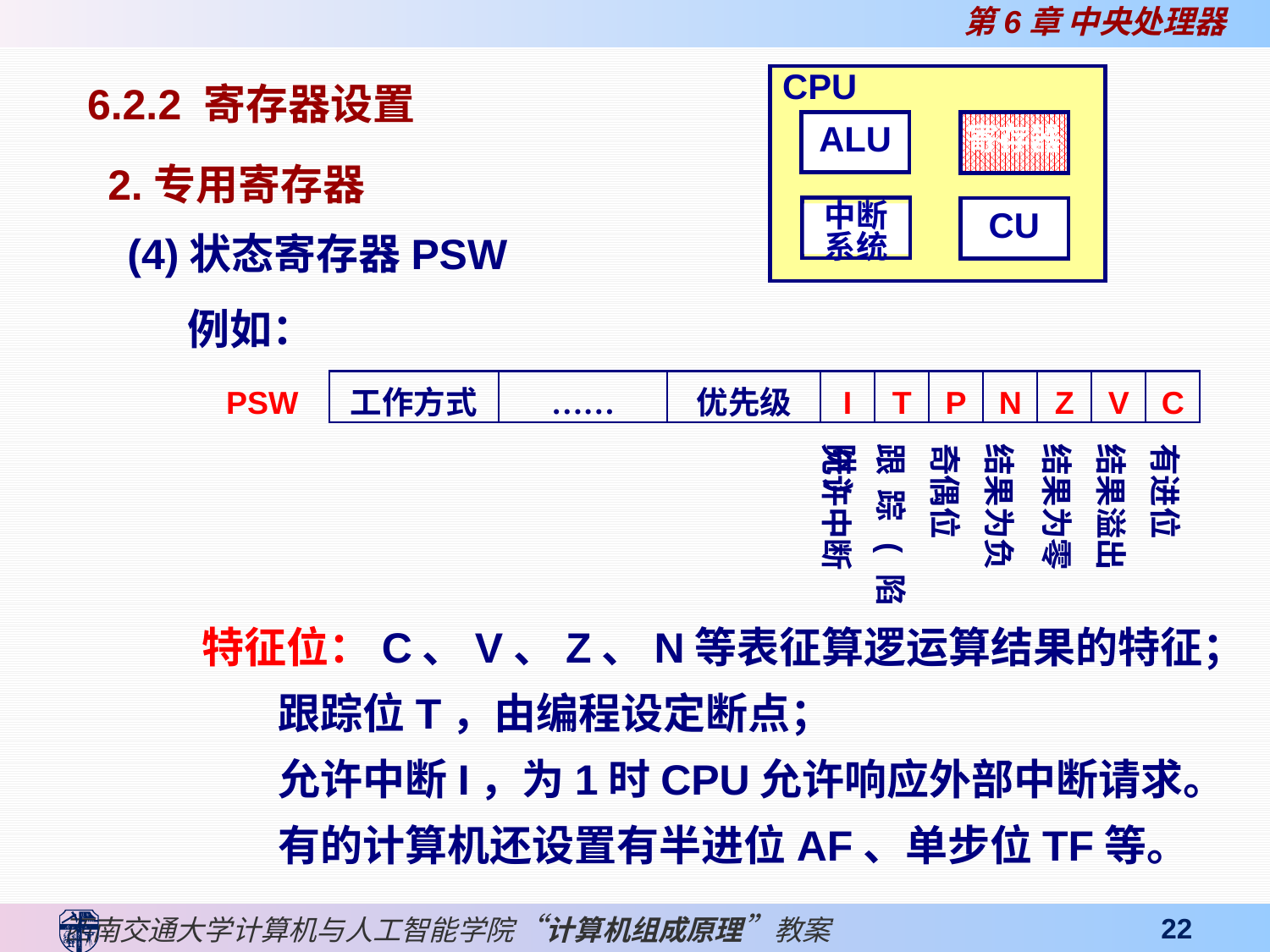

CPU

ALU
寄存器

中断
系统
CU
6.2.2 寄存器设置
2.专用寄存器
(4)状态寄存器PSW
例如：
PSW

工作方式
……
优先级
I
T
P
N
Z
V
C
允许中断
跟踪(陷阱)
奇偶位
结果为负
结果为零
结果溢出
有进位
 特征位：C、V、Z、N等表征算逻运算结果的特征；
         跟踪位T，由编程设定断点；
         允许中断I，为1时CPU允许响应外部中断请求。
         有的计算机还设置有半进位AF、单步位TF等。